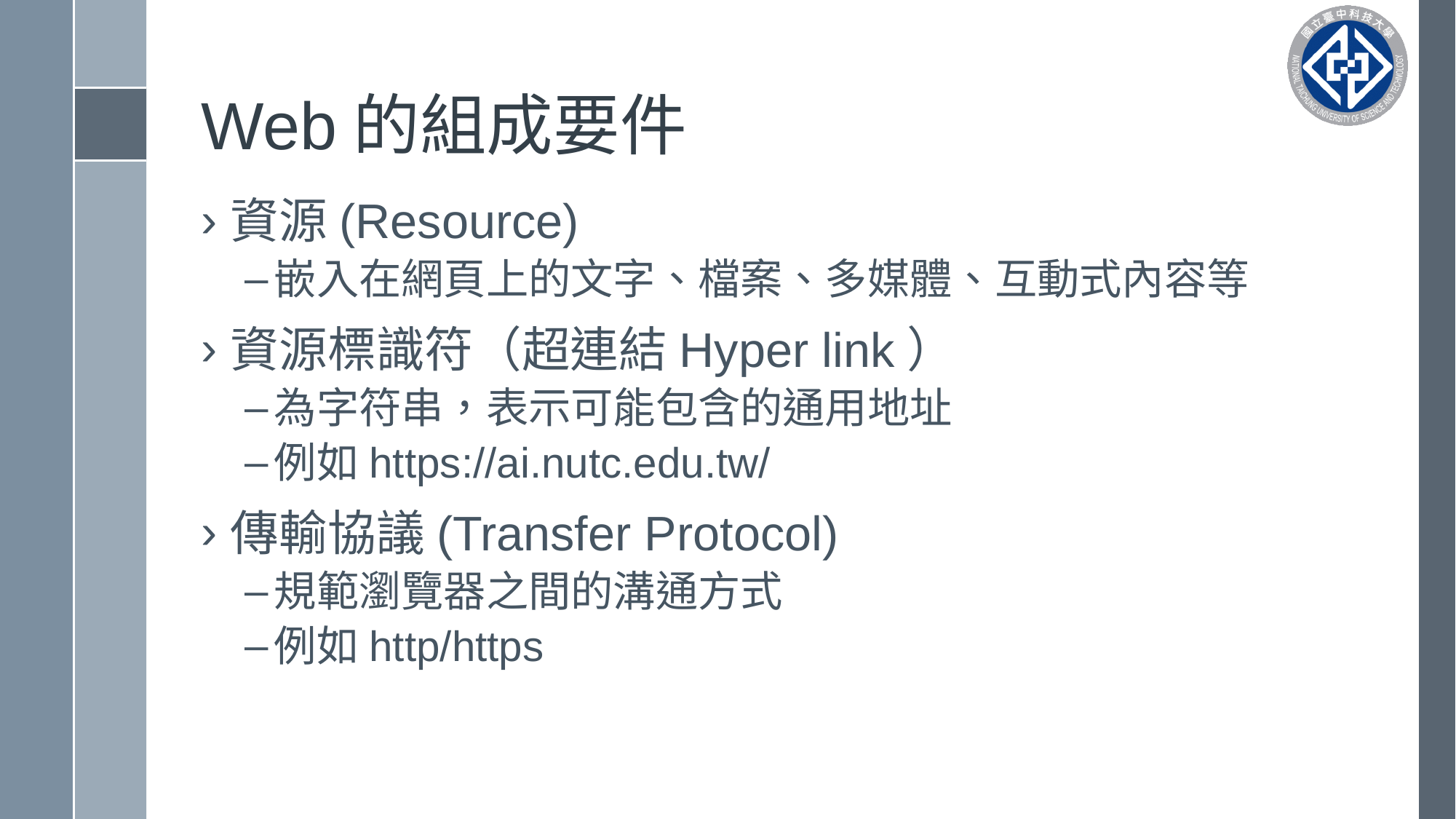

# Web的組成要件
資源(Resource)
嵌入在網頁上的文字、檔案、多媒體、互動式內容等
資源標識符（超連結Hyper link）
為字符串，表示可能包含的通用地址
例如https://ai.nutc.edu.tw/
傳輸協議(Transfer Protocol)
規範瀏覽器之間的溝通方式
例如http/https